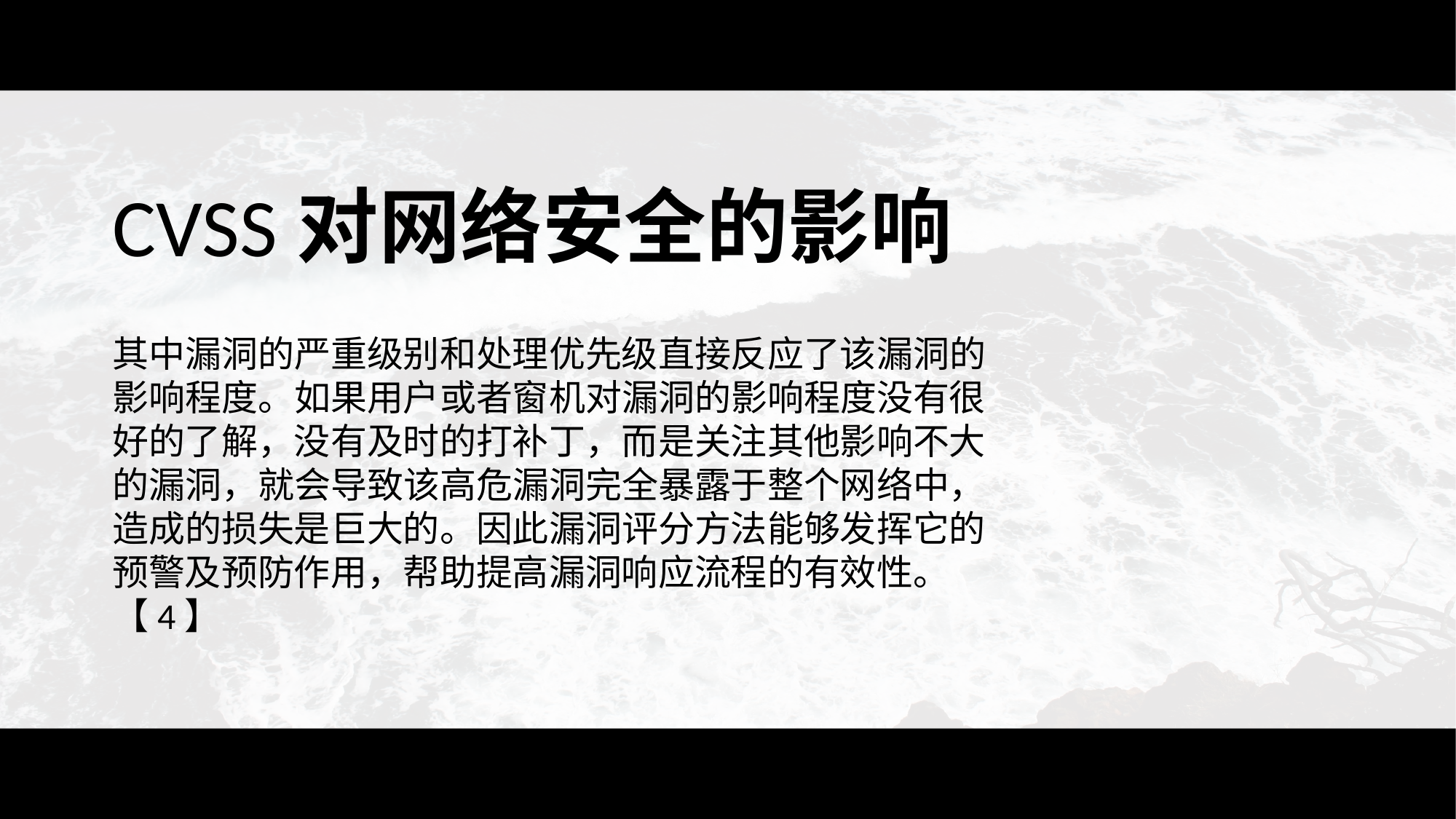

CVSS对网络安全的影响

其中漏洞的严重级别和处理优先级直接反应了该漏洞的影响程度。如果用户或者窗机对漏洞的影响程度没有很好的了解，没有及时的打补丁，而是关注其他影响不大的漏洞，就会导致该高危漏洞完全暴露于整个网络中，造成的损失是巨大的。因此漏洞评分方法能够发挥它的预警及预防作用，帮助提高漏洞响应流程的有效性。【4】